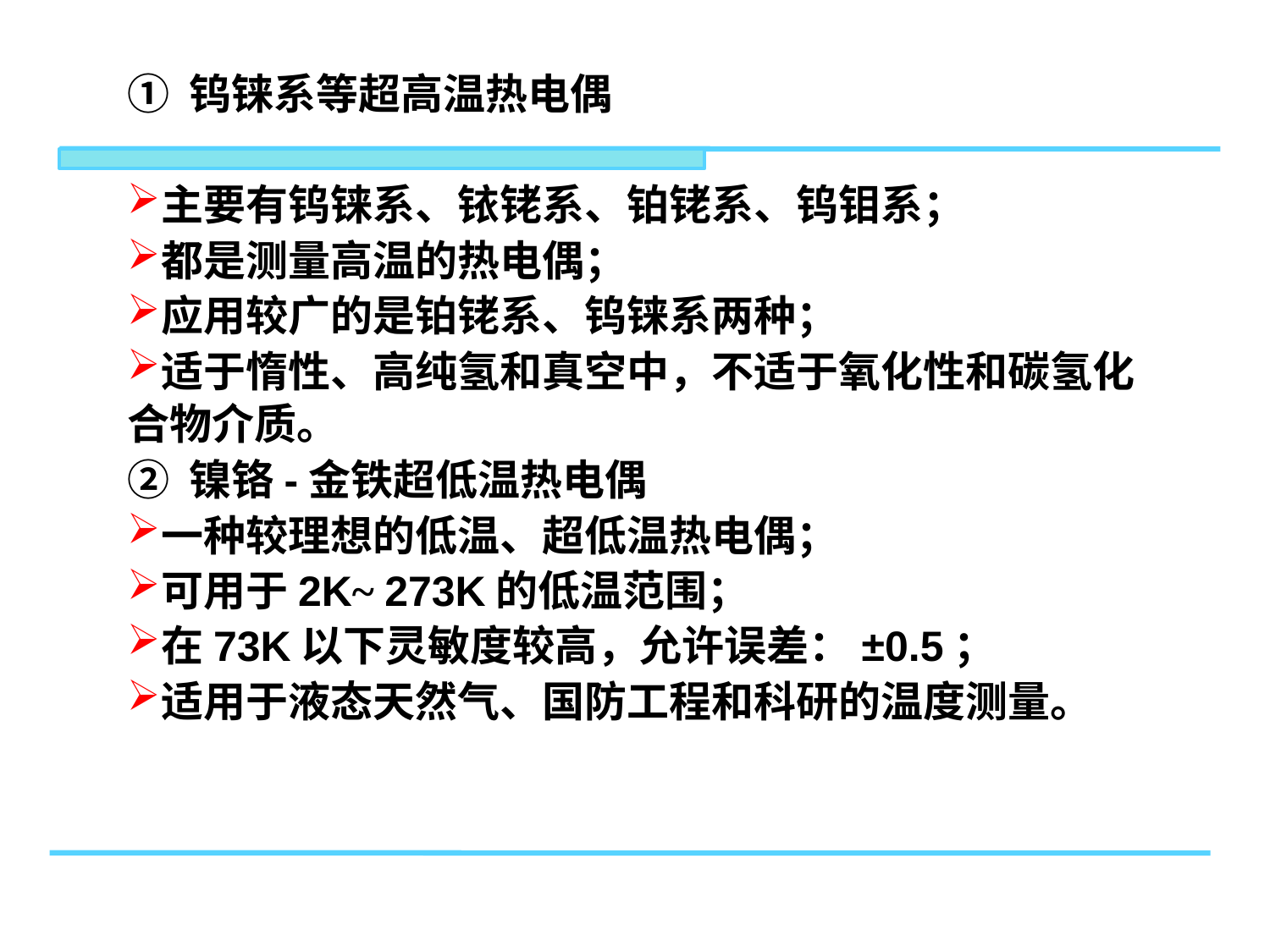

① 钨铼系等超高温热电偶

主要有钨铼系、铱铑系、铂铑系、钨钼系；
都是测量高温的热电偶；
应用较广的是铂铑系、钨铼系两种；
适于惰性、高纯氢和真空中，不适于氧化性和碳氢化合物介质。
② 镍铬-金铁超低温热电偶
一种较理想的低温、超低温热电偶；
可用于2K~ 273K的低温范围；
在73K以下灵敏度较高，允许误差：±0.5；
适用于液态天然气、国防工程和科研的温度测量。